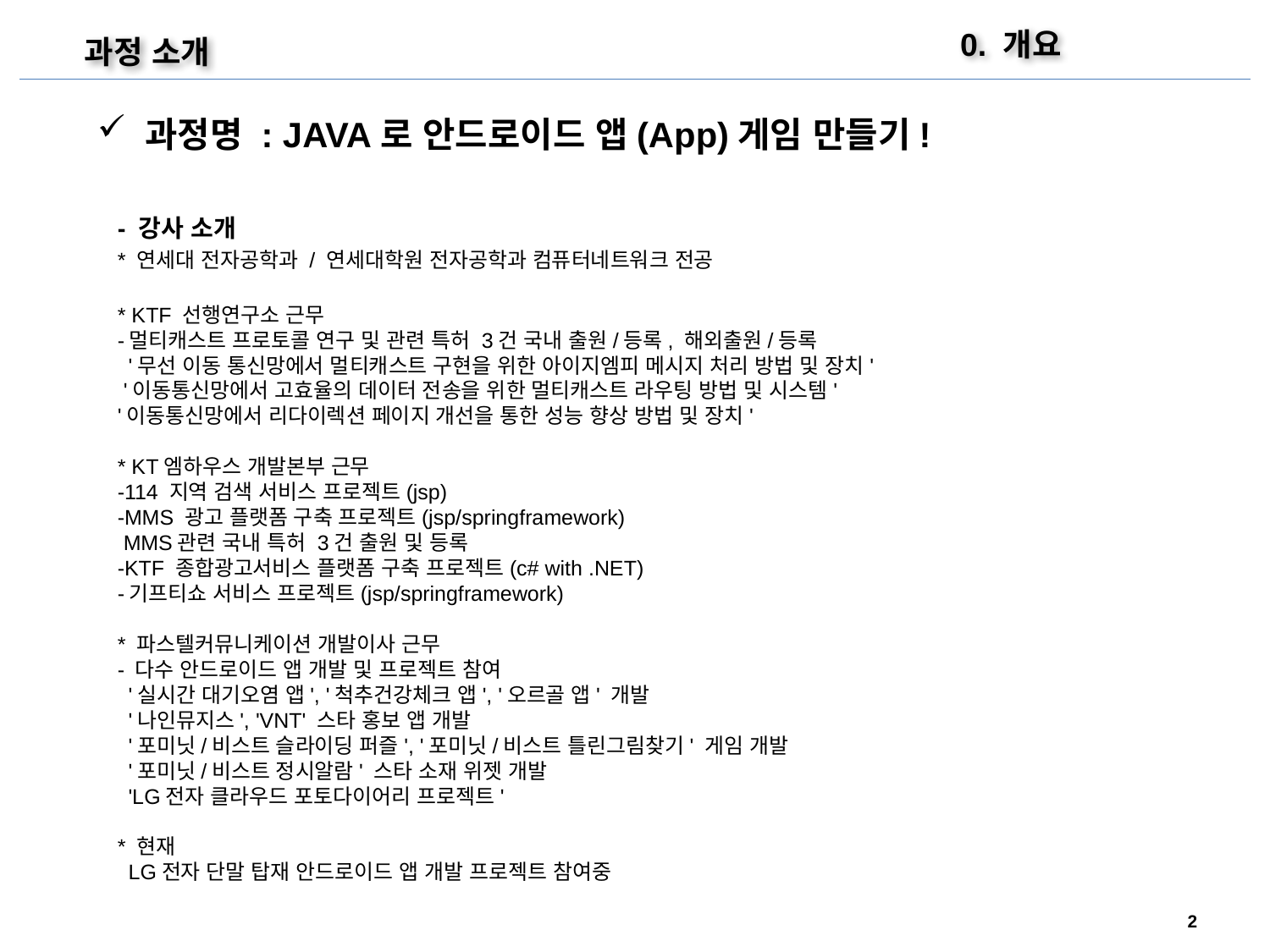

0. 개요
과정 소개
 과정명 : JAVA로 안드로이드 앱(App)게임 만들기!

- 강사 소개
* 연세대 전자공학과 / 연세대학원 전자공학과 컴퓨터네트워크 전공
* KTF 선행연구소 근무
-멀티캐스트 프로토콜 연구 및 관련 특허 3건 국내 출원/등록, 해외출원/등록 
 '무선 이동 통신망에서 멀티캐스트 구현을 위한 아이지엠피 메시지 처리 방법 및 장치'
 '이동통신망에서 고효율의 데이터 전송을 위한 멀티캐스트 라우팅 방법 및 시스템'
'이동통신망에서 리다이렉션 페이지 개선을 통한 성능 향상 방법 및 장치'
* KT엠하우스 개발본부 근무
-114 지역 검색 서비스 프로젝트(jsp)
-MMS 광고 플랫폼 구축 프로젝트(jsp/springframework)
 MMS관련 국내 특허 3건 출원 및 등록
-KTF 종합광고서비스 플랫폼 구축 프로젝트(c# with .NET)
-기프티쇼 서비스 프로젝트(jsp/springframework)
* 파스텔커뮤니케이션 개발이사 근무
- 다수 안드로이드 앱 개발 및 프로젝트 참여
 '실시간 대기오염 앱', '척추건강체크 앱', '오르골 앱' 개발
 '나인뮤지스', 'VNT' 스타 홍보 앱 개발
 '포미닛/비스트 슬라이딩 퍼즐', '포미닛/비스트 틀린그림찾기' 게임 개발
 '포미닛/비스트 정시알람' 스타 소재 위젯 개발
 'LG전자 클라우드 포토다이어리 프로젝트'
* 현재
 LG전자 단말 탑재 안드로이드 앱 개발 프로젝트 참여중